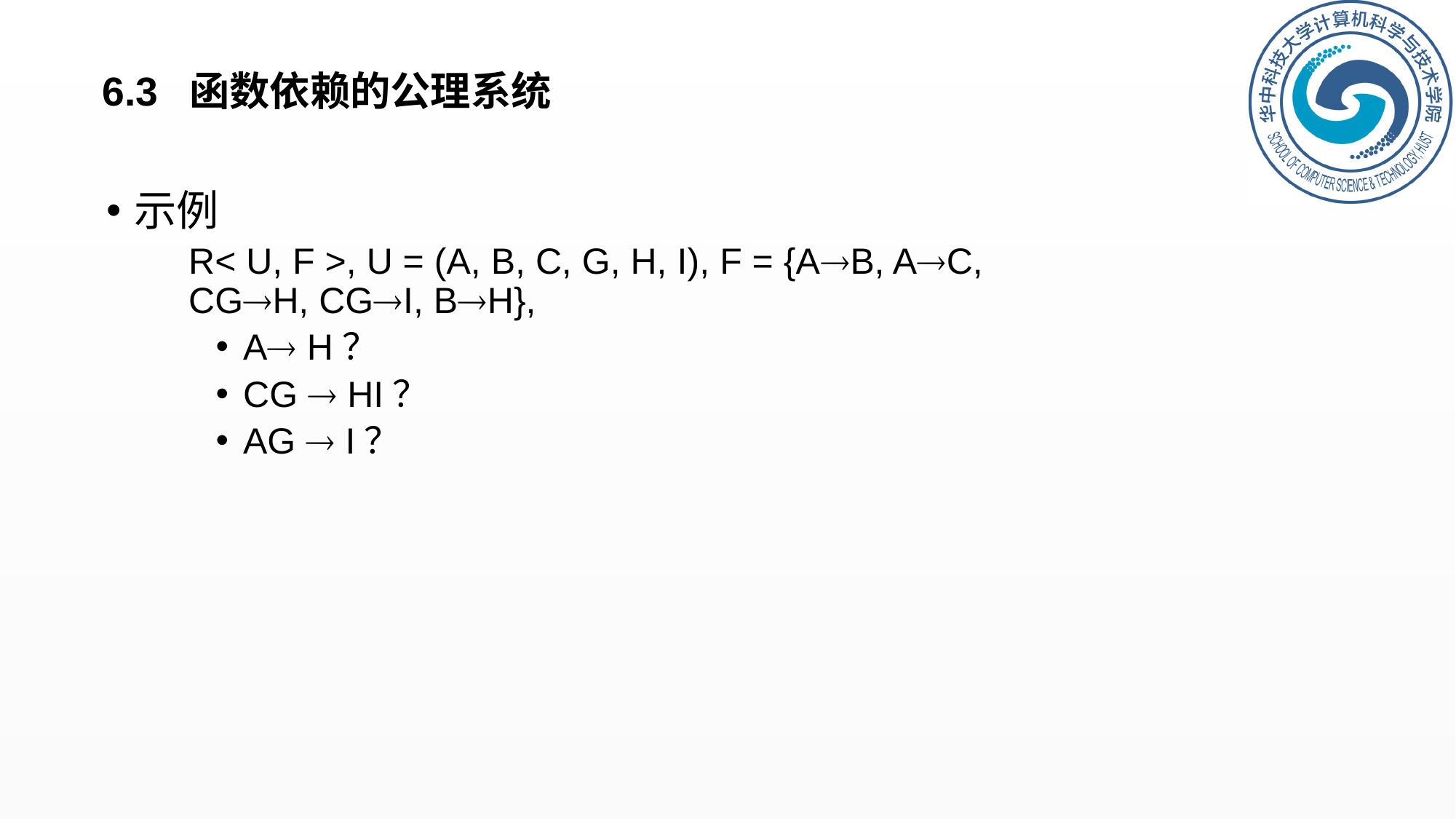

# 6.3  函数依赖的公理系统
示例
	R< U, F >, U = (A, B, C, G, H, I), F = {A→B, A→C, CG→H, CG→I, B→H},
A→ H？
CG → HI？
AG → I？